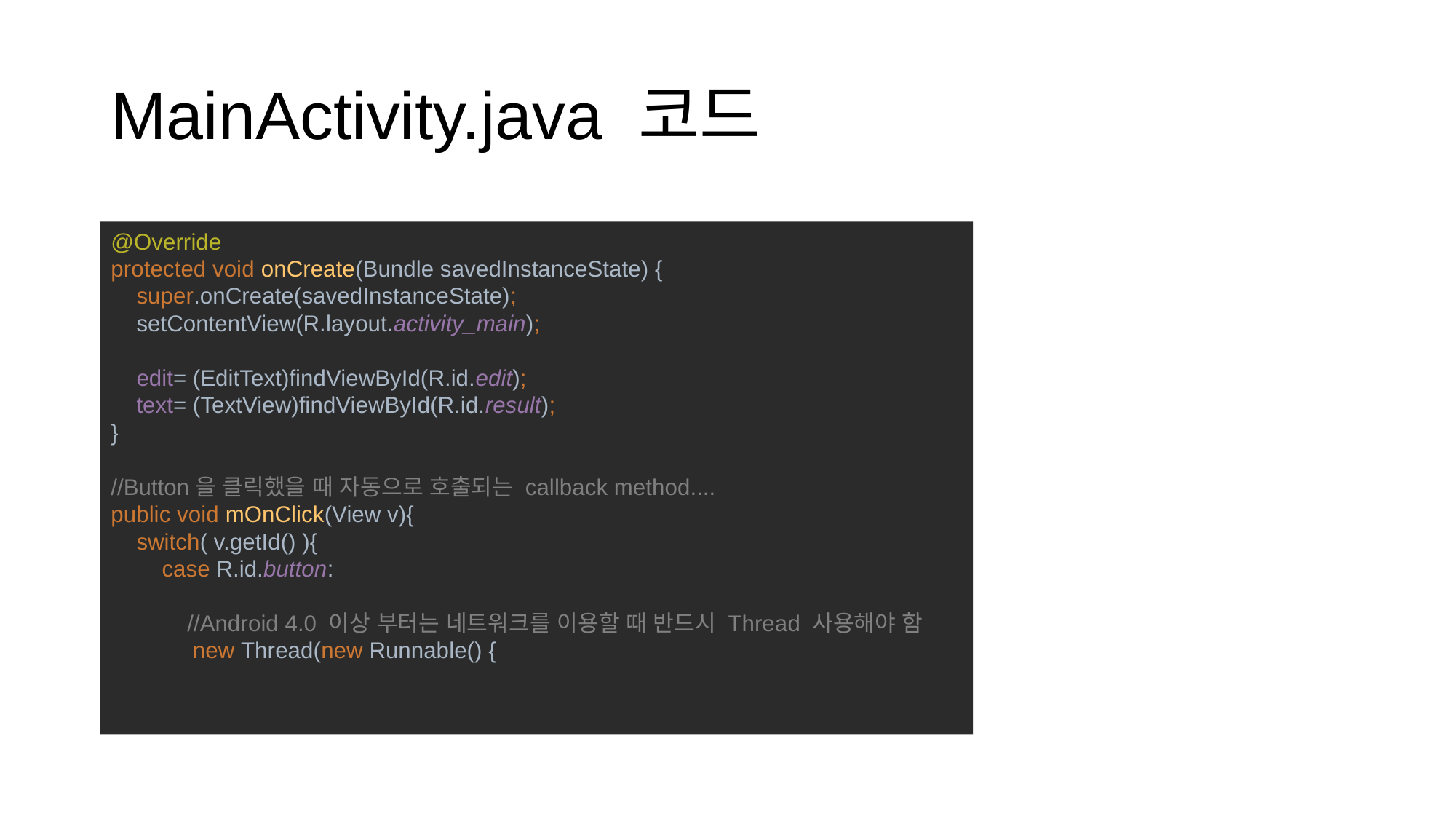

# MainActivity.java 코드
@Override
protected void onCreate(Bundle savedInstanceState) {
    super.onCreate(savedInstanceState);
    setContentView(R.layout.activity_main);
    edit= (EditText)findViewById(R.id.edit);
    text= (TextView)findViewById(R.id.result);
}
//Button을 클릭했을 때 자동으로 호출되는 callback method....
public void mOnClick(View v){
    switch( v.getId() ){
        case R.id.button:
            //Android 4.0 이상 부터는 네트워크를 이용할 때 반드시 Thread 사용해야 함
            new Thread(new Runnable() {